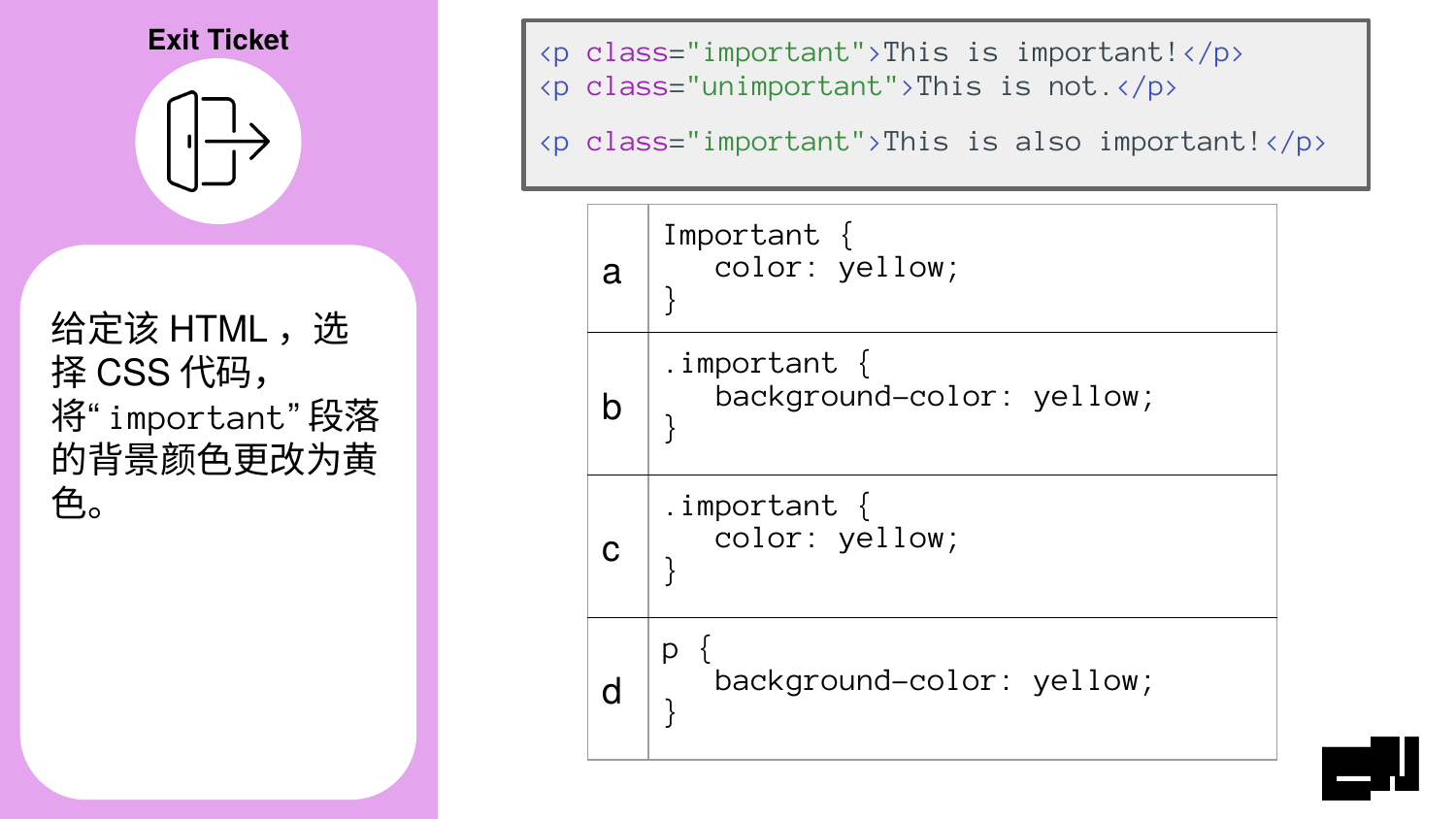

<p class="important">This is important!</p>
<p class="unimportant">This is not.</p>
<p class="important">This is also important!</p>

| a | Important { color: yellow; } |
| --- | --- |
| b | .important { background-color: yellow; } |
| c | .important { color: yellow; } |
| d | p { background-color: yellow; } |
# 给定该HTML，选择CSS代码，将“important”段落的背景颜色更改为黄色。